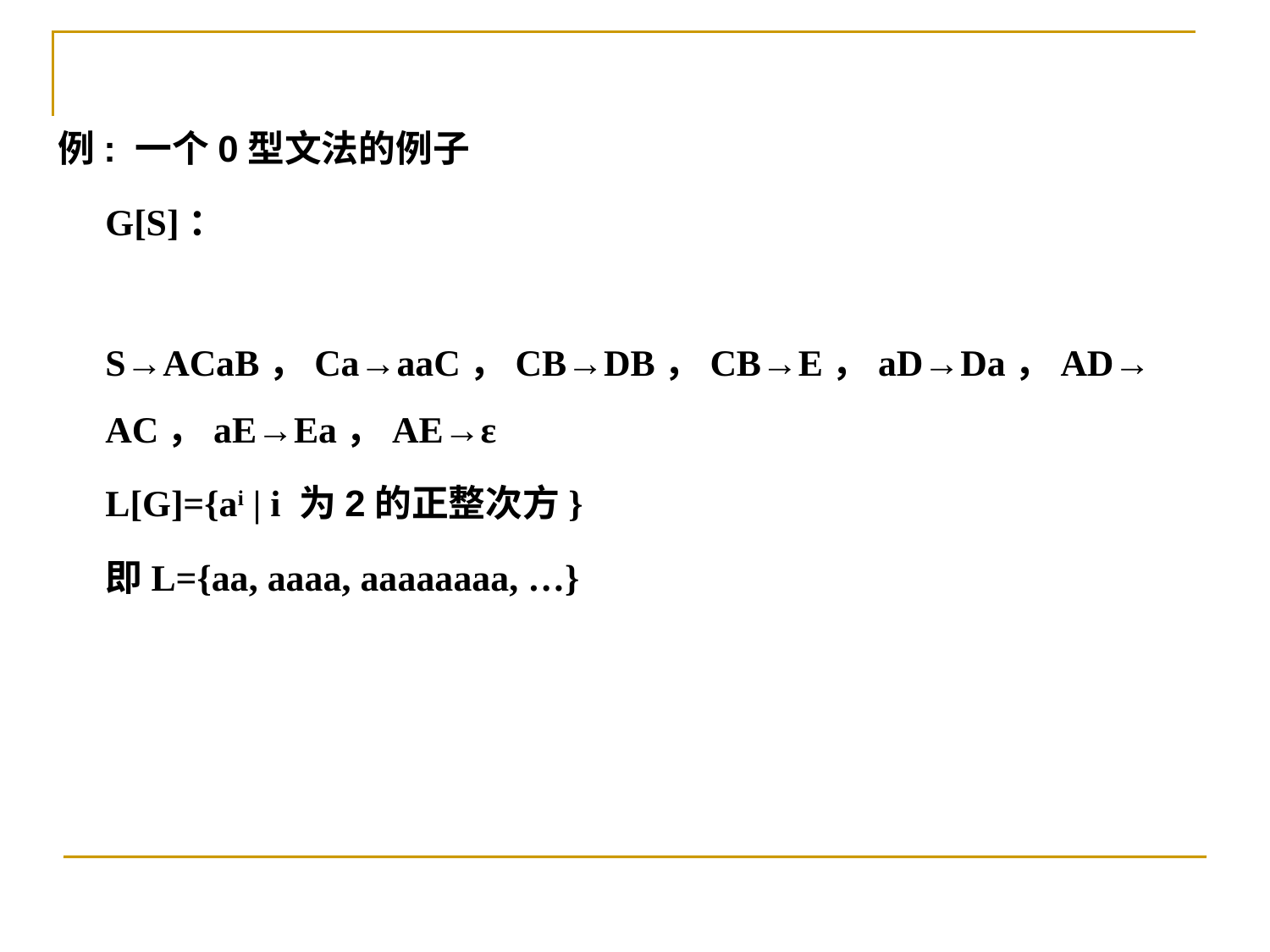

例: 一个0型文法的例子
	G[S]：
	S→ACaB，Ca→aaC，CB→DB，CB→E，aD→Da，AD→AC，aE→Ea，AE→ε
	L[G]={ai | i 为2的正整次方}
	即L={aa, aaaa, aaaaaaaa, …}
54